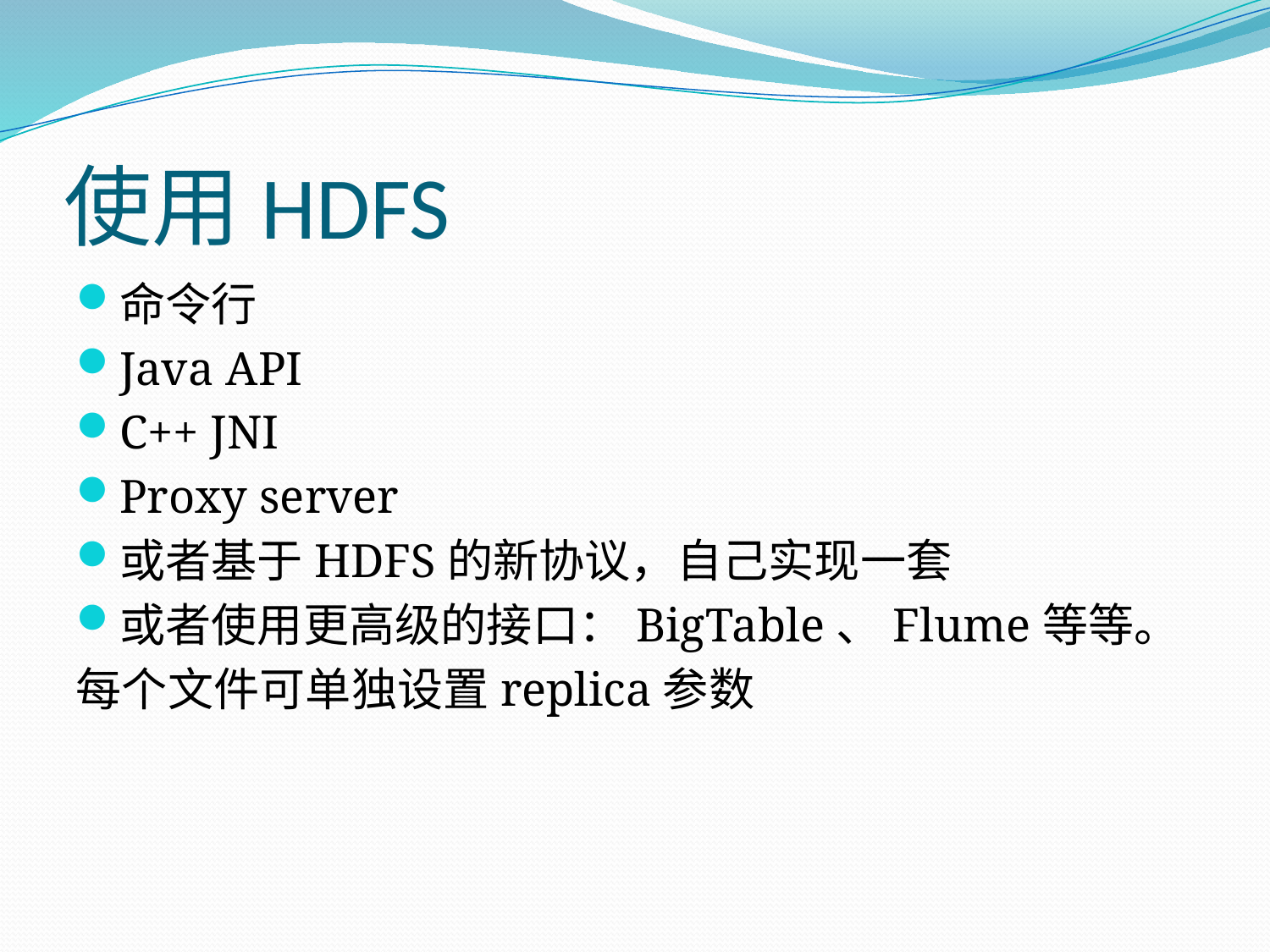

# 使用HDFS
命令行
Java API
C++ JNI
Proxy server
或者基于HDFS的新协议，自己实现一套
或者使用更高级的接口：BigTable、Flume等等。
每个文件可单独设置replica参数